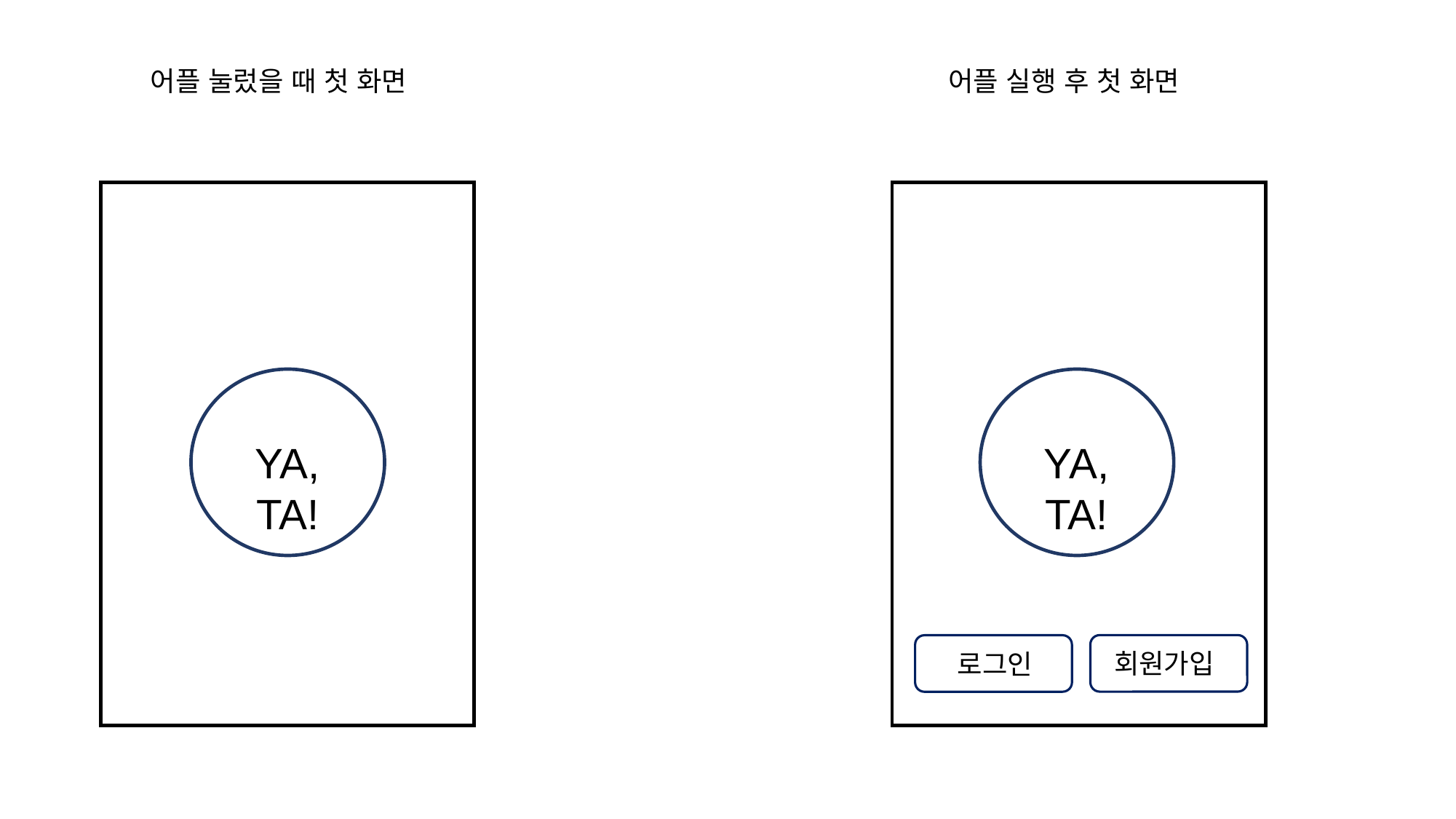

어플 눌렀을 때 첫 화면
어플 실행 후 첫 화면

YA, TA!
YA, TA!

회원가입
로그인